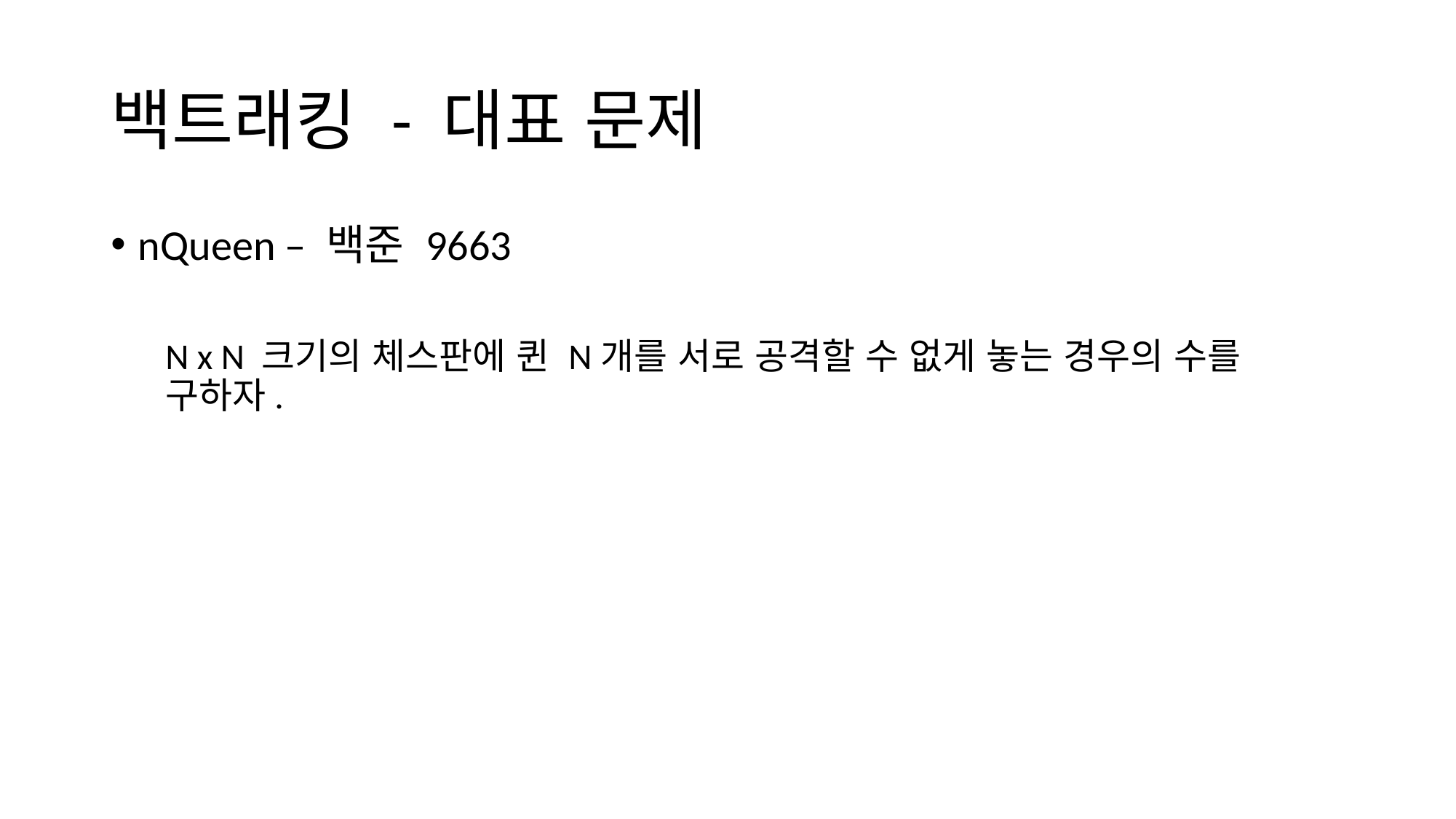

# 백트래킹 - 대표 문제
nQueen – 백준 9663

N x N 크기의 체스판에 퀸 N개를 서로 공격할 수 없게 놓는 경우의 수를 구하자.